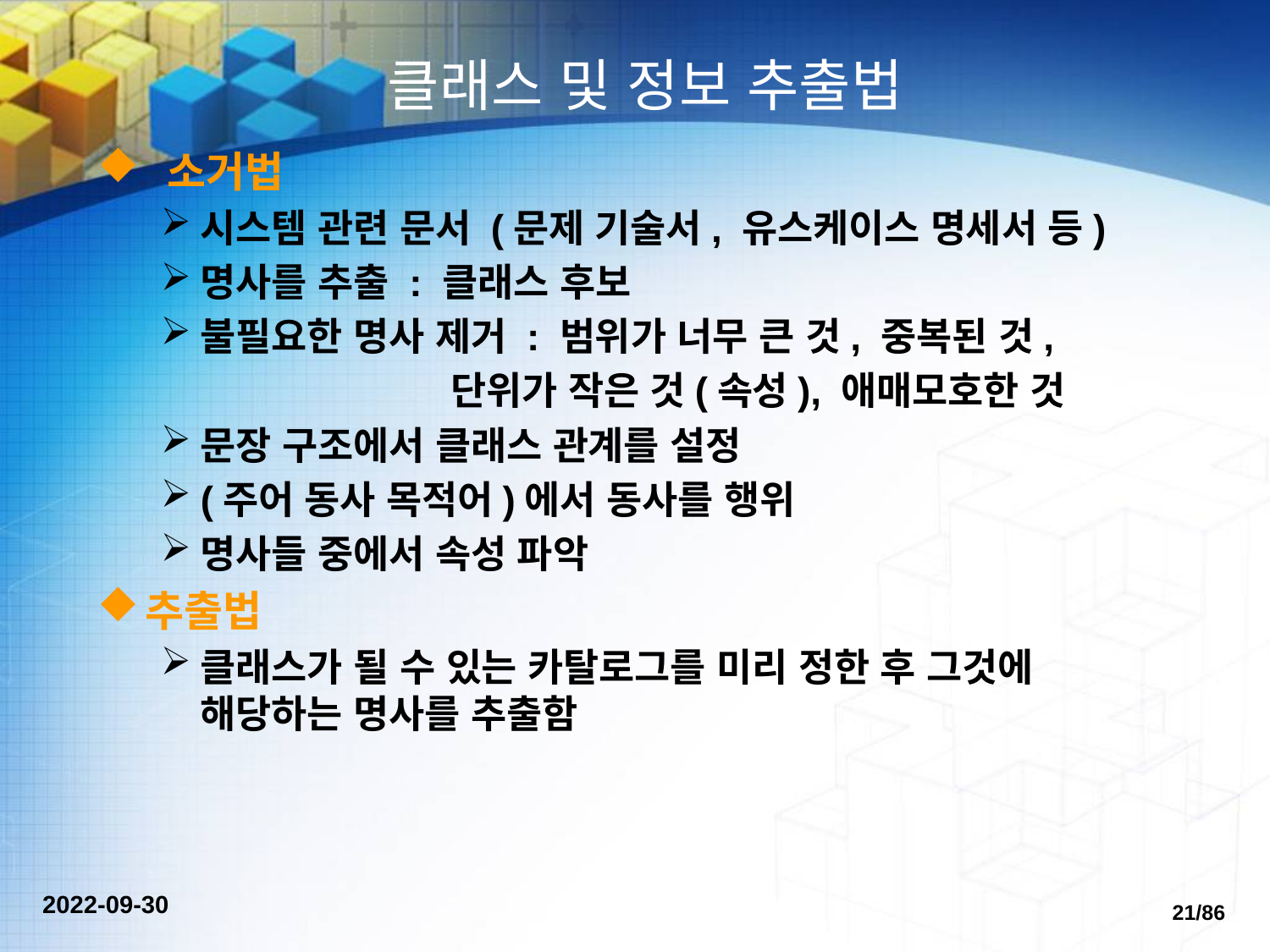

# 클래스 및 정보 추출법
 소거법
시스템 관련 문서 (문제 기술서, 유스케이스 명세서 등)
명사를 추출 : 클래스 후보
불필요한 명사 제거 : 범위가 너무 큰 것, 중복된 것,
                          단위가 작은 것(속성), 애매모호한 것
문장 구조에서 클래스 관계를 설정
(주어 동사 목적어)에서 동사를 행위
명사들 중에서 속성 파악
추출법
클래스가 될 수 있는 카탈로그를 미리 정한 후 그것에 해당하는 명사를 추출함
2022-09-30
21/86